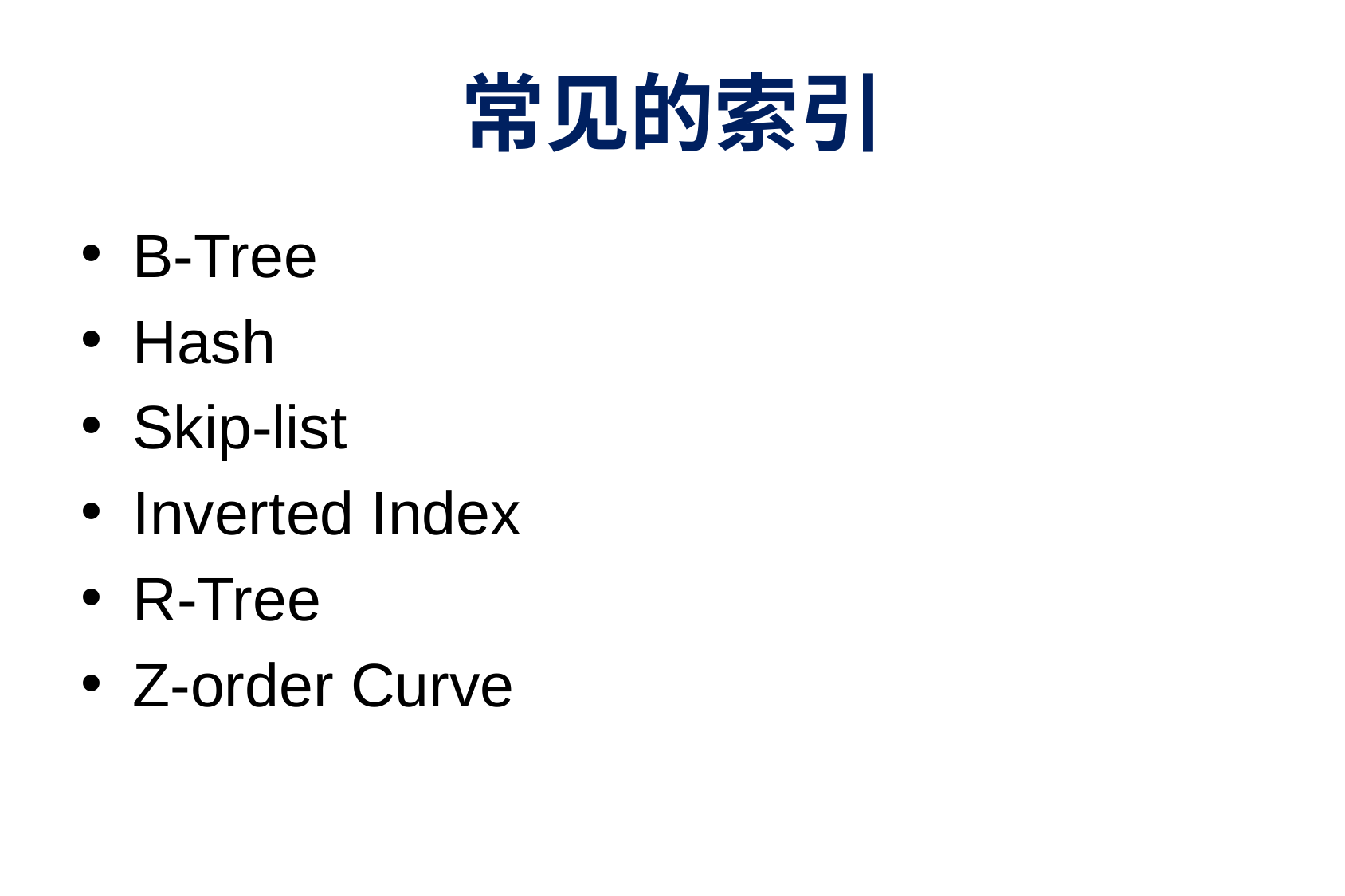

# 常见的索引
B-Tree
Hash
Skip-list
Inverted Index
R-Tree
Z-order Curve